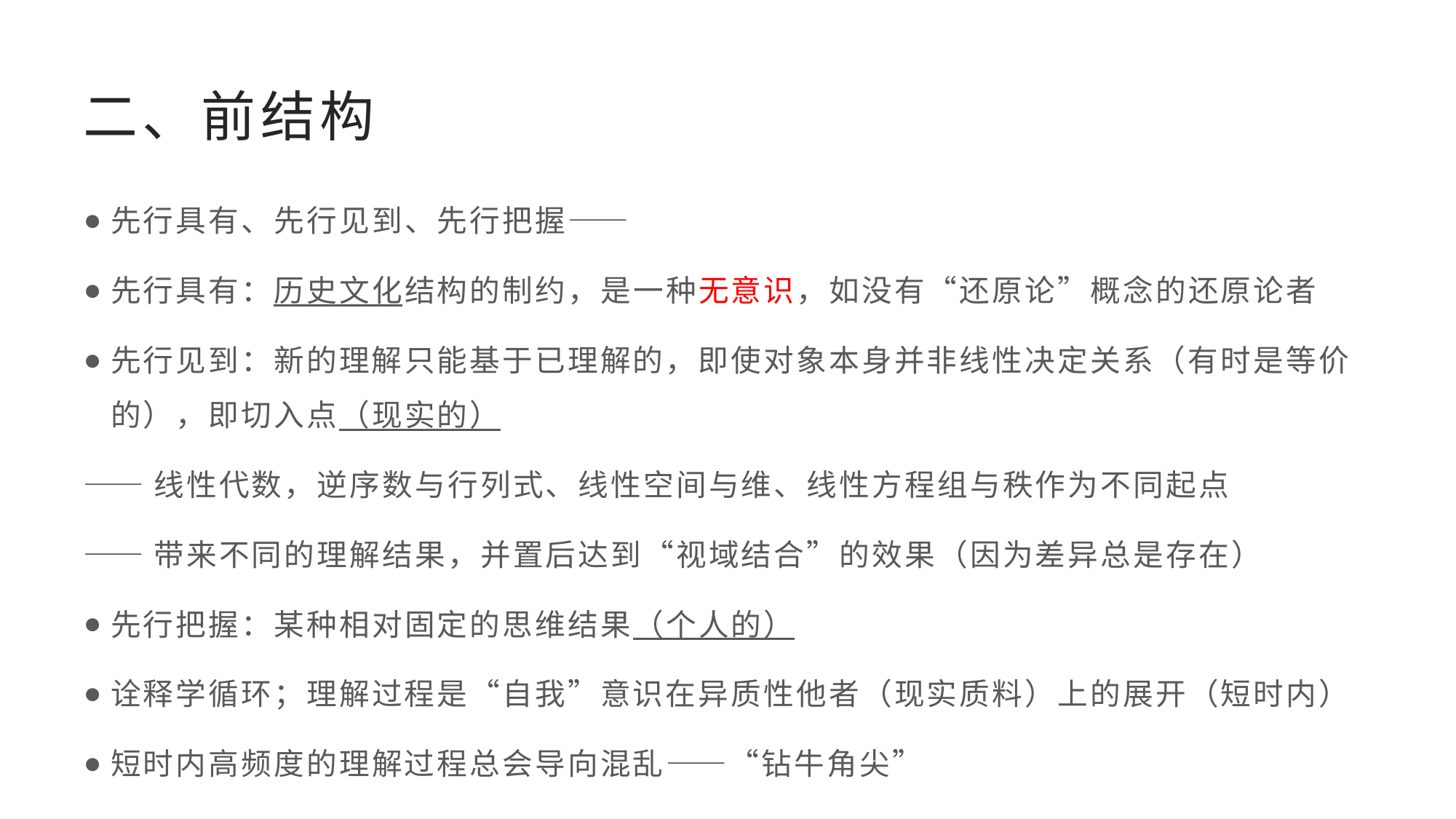

# 二、前结构
先行具有、先行见到、先行把握——
先行具有：历史文化结构的制约，是一种无意识，如没有“还原论”概念的还原论者
先行见到：新的理解只能基于已理解的，即使对象本身并非线性决定关系（有时是等价的），即切入点（现实的）
——线性代数，逆序数与行列式、线性空间与维、线性方程组与秩作为不同起点
——带来不同的理解结果，并置后达到“视域结合”的效果（因为差异总是存在）
先行把握：某种相对固定的思维结果（个人的）
诠释学循环；理解过程是“自我”意识在异质性他者（现实质料）上的展开（短时内）
短时内高频度的理解过程总会导向混乱——“钻牛角尖”